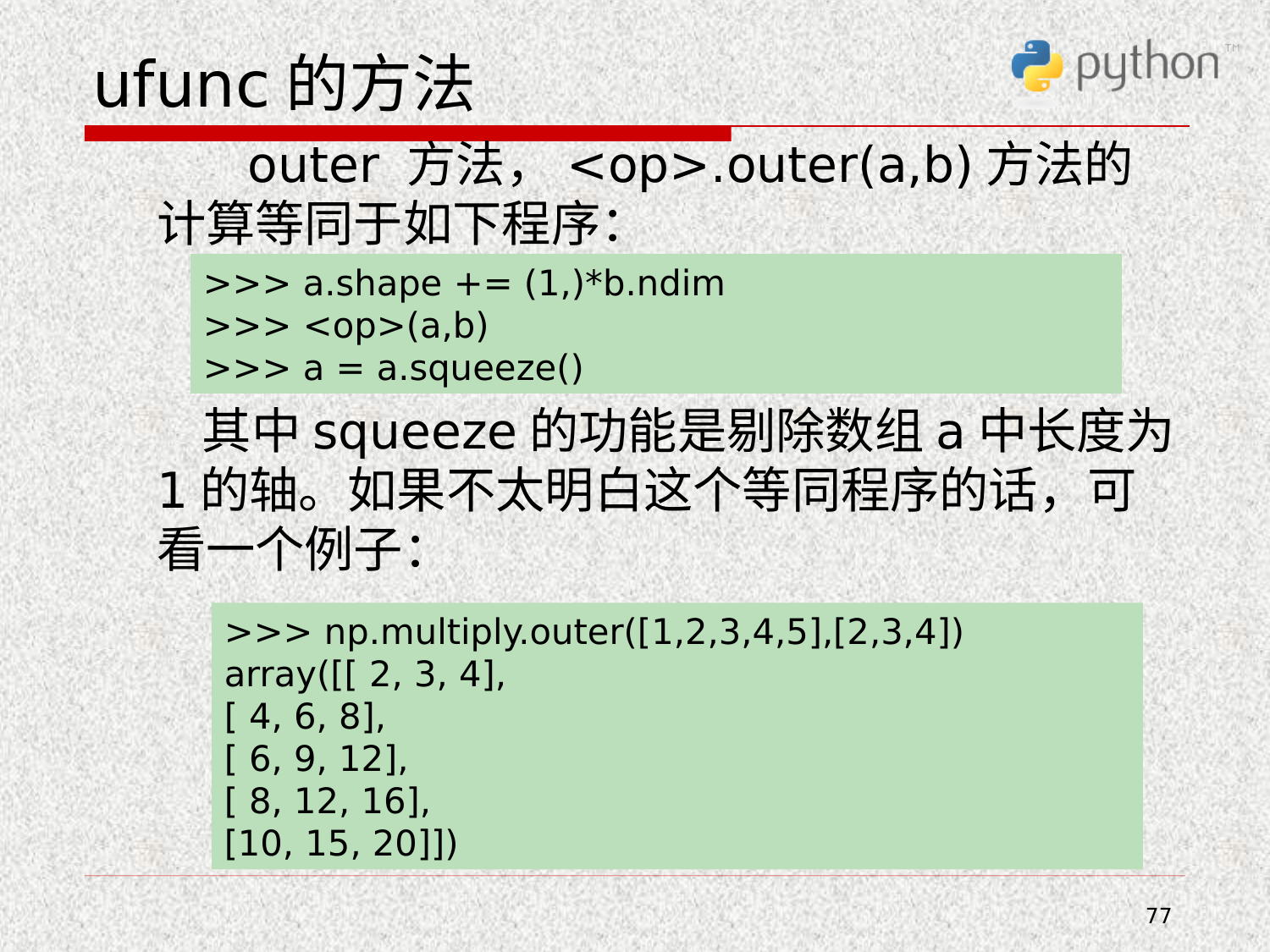

# ufunc的方法
          outer 方法，<op>.outer(a,b)方法的计算等同于如下程序：

         其中squeeze的功能是剔除数组a中长度为1的轴。如果不太明白这个等同程序的话，可看一个例子：
>>> a.shape += (1,)*b.ndim
>>> <op>(a,b)
>>> a = a.squeeze()
>>> np.multiply.outer([1,2,3,4,5],[2,3,4])
array([[ 2, 3, 4],
[ 4, 6, 8],
[ 6, 9, 12],
[ 8, 12, 16],
[10, 15, 20]])
77